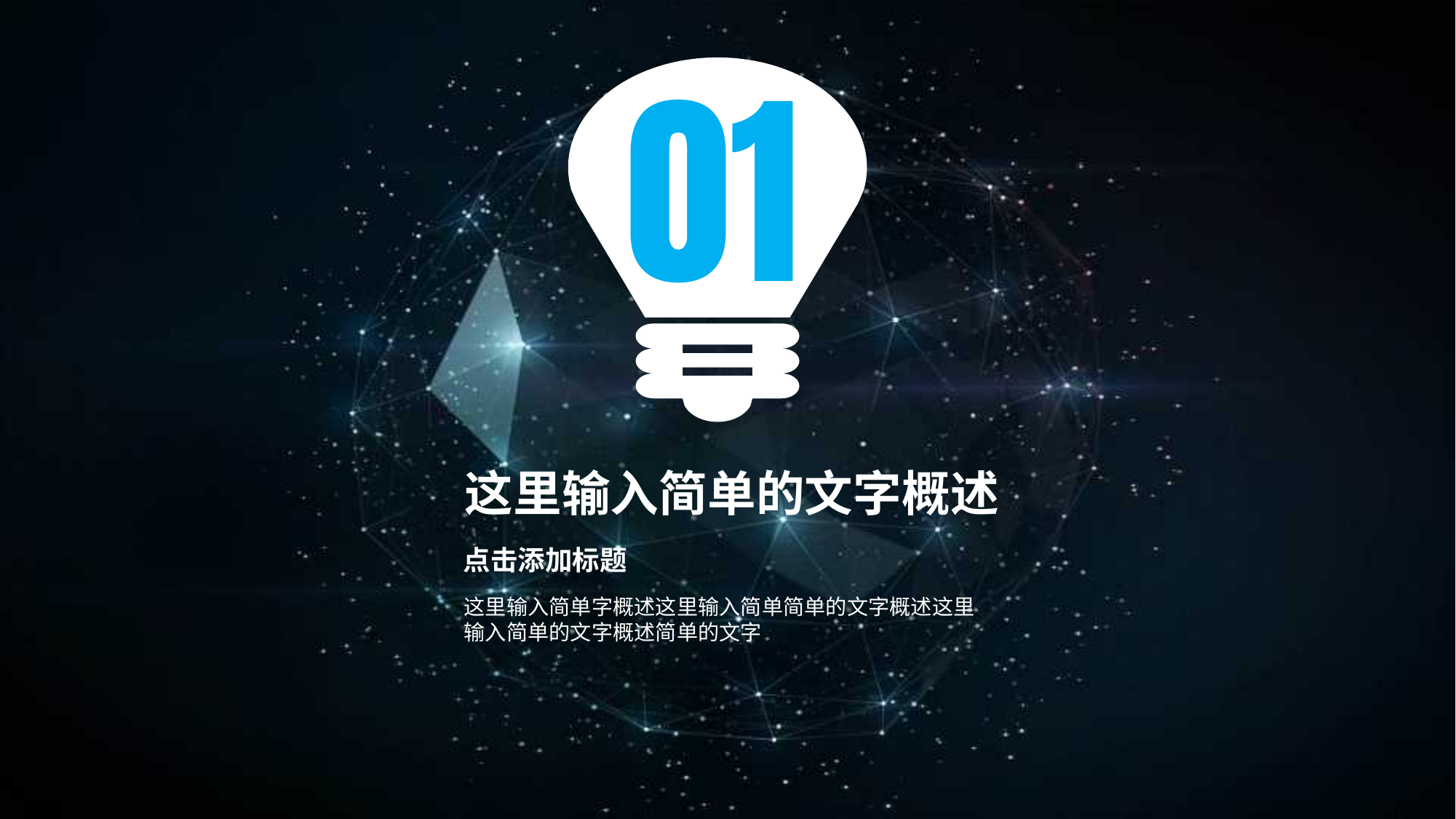

+-+------------------------------------------------------
01
这里输入简单的文字概述
点击添加标题
这里输入简单字概述这里输入简单简单的文字概述这里
输入简单的文字概述简单的文字